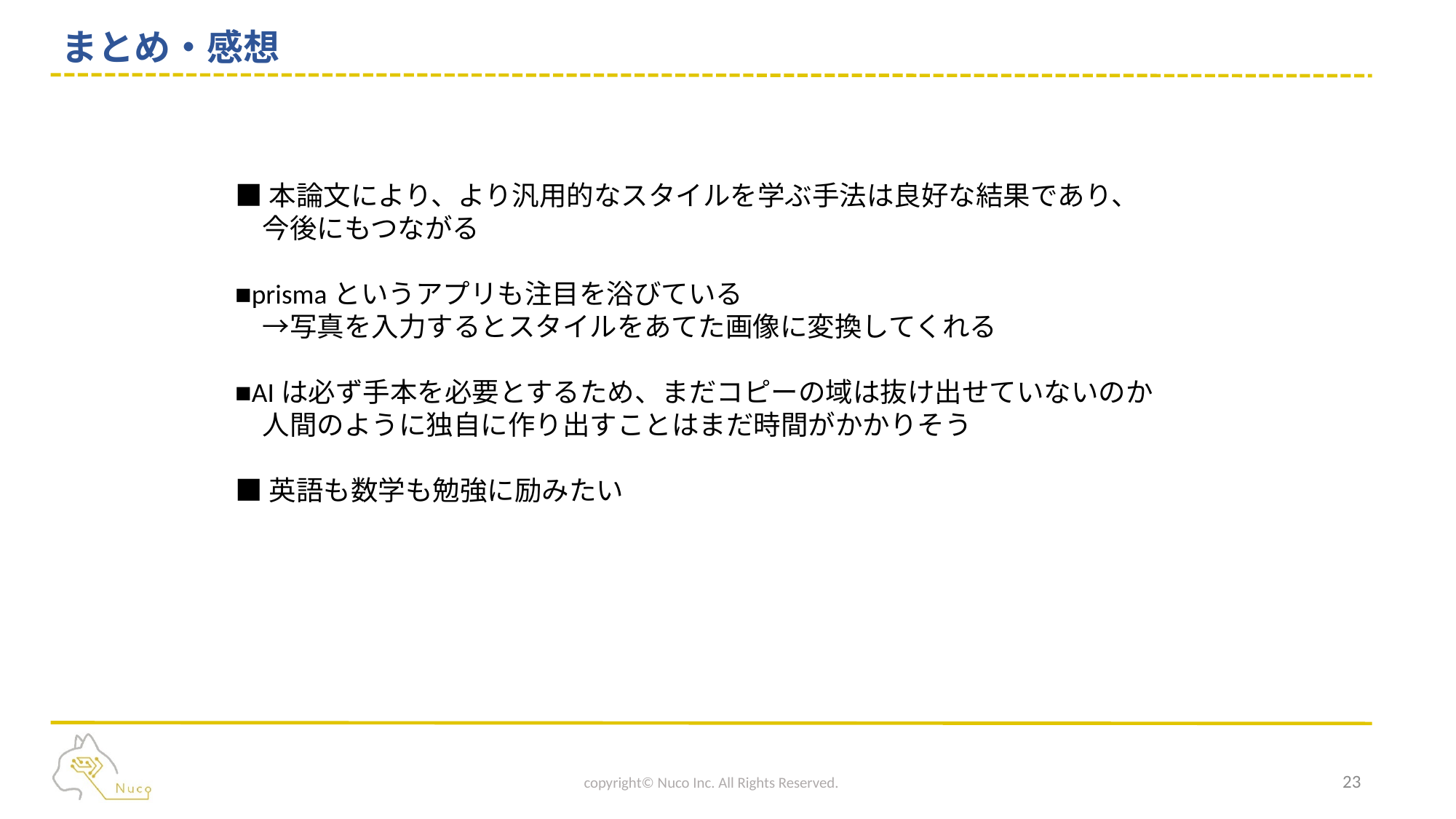

# まとめ・感想
■本論文により、より汎用的なスタイルを学ぶ手法は良好な結果であり、
　今後にもつながる

■prismaというアプリも注目を浴びている
　→写真を入力するとスタイルをあてた画像に変換してくれる

■AIは必ず手本を必要とするため、まだコピーの域は抜け出せていないのか
　人間のように独自に作り出すことはまだ時間がかかりそう

■英語も数学も勉強に励みたい

23